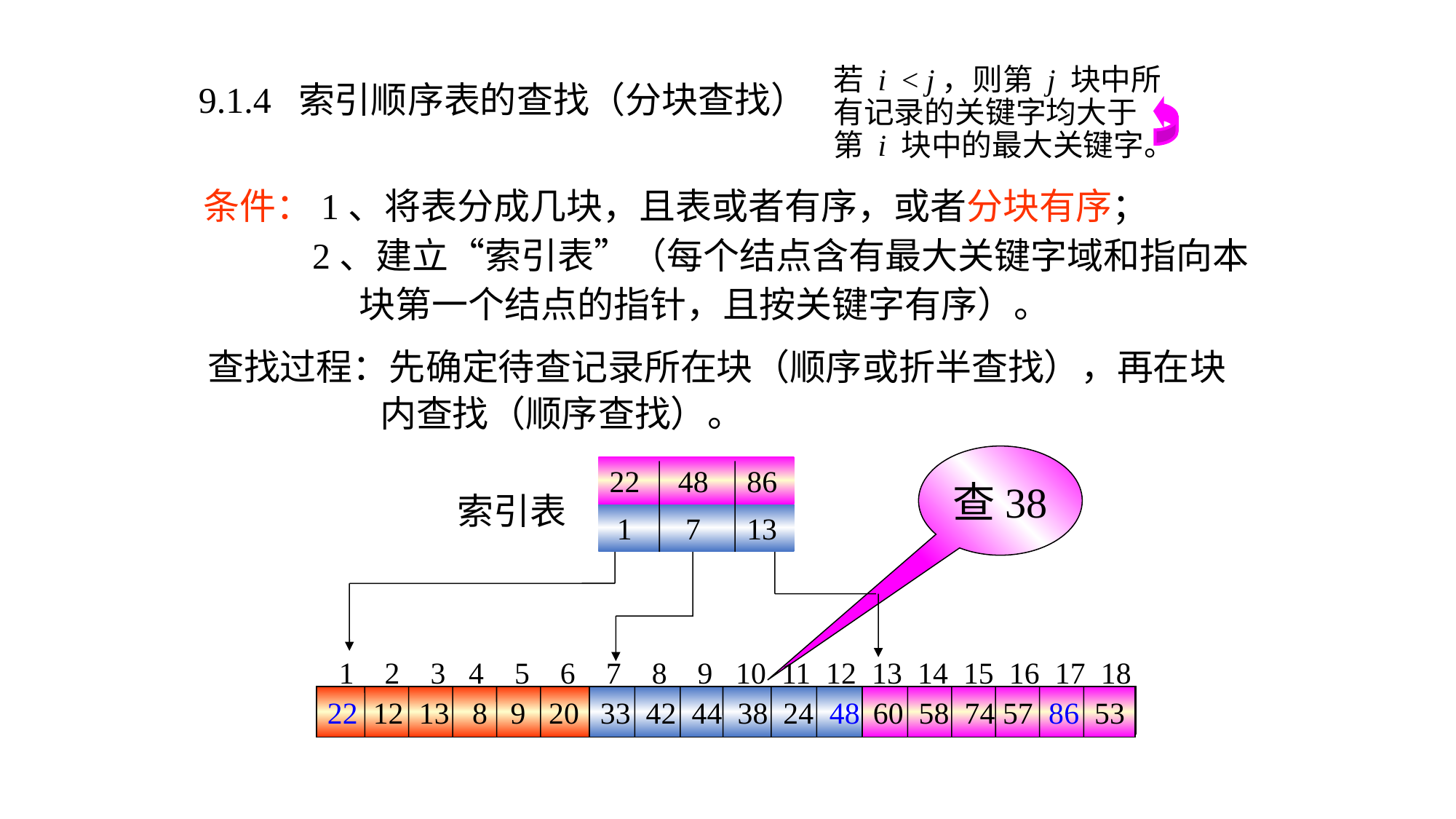

若 i  < j，则第 j 块中所
有记录的关键字均大于
第 i 块中的最大关键字。

9.1.4  索引顺序表的查找（分块查找）
条件：1、将表分成几块，且表或者有序，或者分块有序；
            2、建立“索引表”（每个结点含有最大关键字域和指向本
                  块第一个结点的指针，且按关键字有序）。
查找过程：先确定待查记录所在块（顺序或折半查找），再在块
                    内查找（顺序查找）。
查38
22     48     86

 1       7      13
索引表

1    2    3   4    5    6    7    8    9   10  11  12  13  14  15  16  17  18
22  12  13   8   9   20

33  42  44  38  24  48

60  58  74 57  86  53

22  12  13   8   9   20

33  42  44  38  24  48

60  58  74 57  86  53